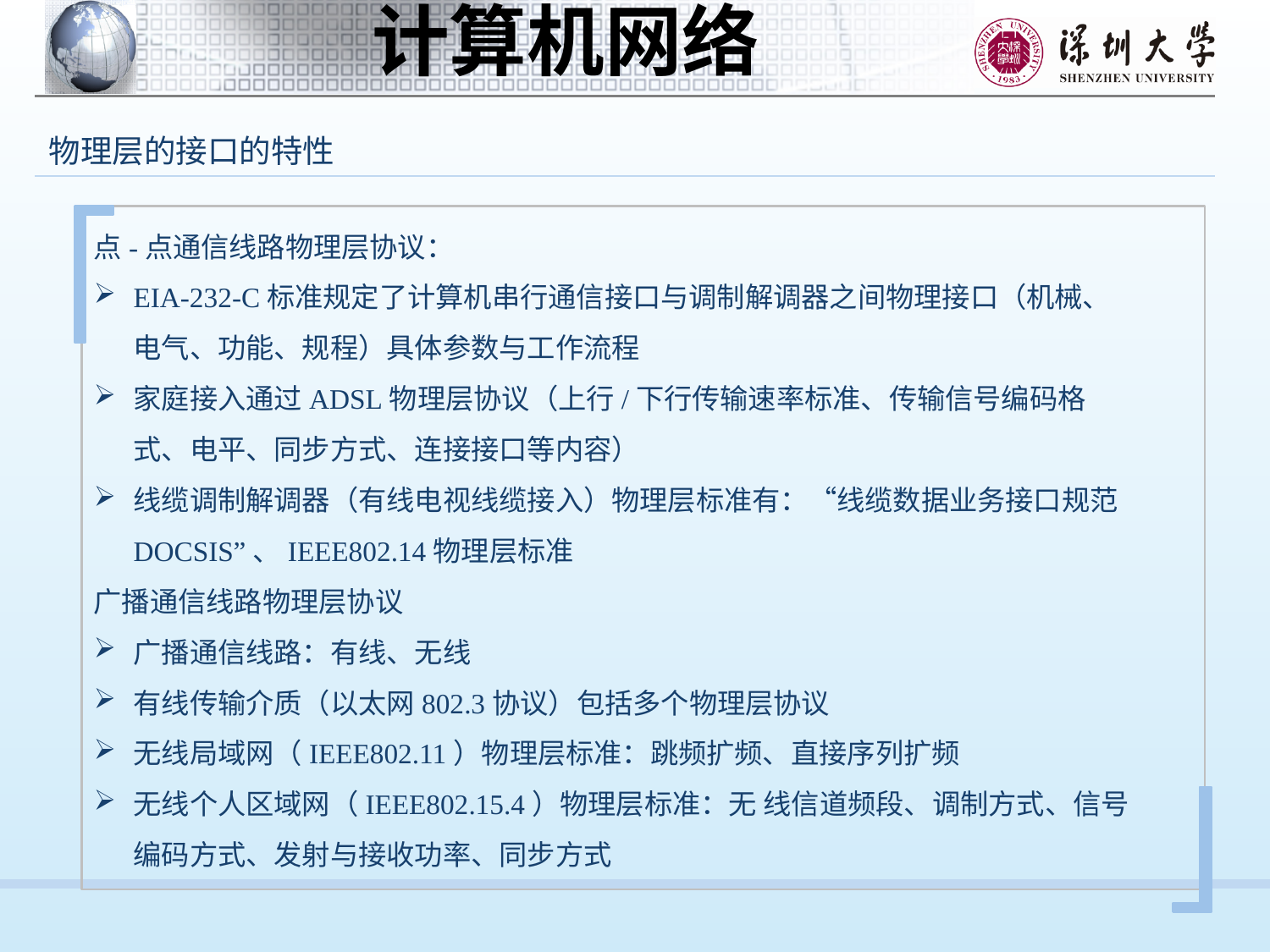

物理层的接口的特性

点-点通信线路物理层协议：
EIA-232-C标准规定了计算机串行通信接口与调制解调器之间物理接口（机械、电气、功能、规程）具体参数与工作流程
家庭接入通过ADSL物理层协议（上行/下行传输速率标准、传输信号编码格式、电平、同步方式、连接接口等内容）
线缆调制解调器（有线电视线缆接入）物理层标准有：“线缆数据业务接口规范DOCSIS”、IEEE802.14物理层标准
广播通信线路物理层协议
广播通信线路：有线、无线
有线传输介质（以太网802.3协议）包括多个物理层协议
无线局域网（IEEE802.11）物理层标准：跳频扩频、直接序列扩频
无线个人区域网（IEEE802.15.4）物理层标准：无 线信道频段、调制方式、信号编码方式、发射与接收功率、同步方式